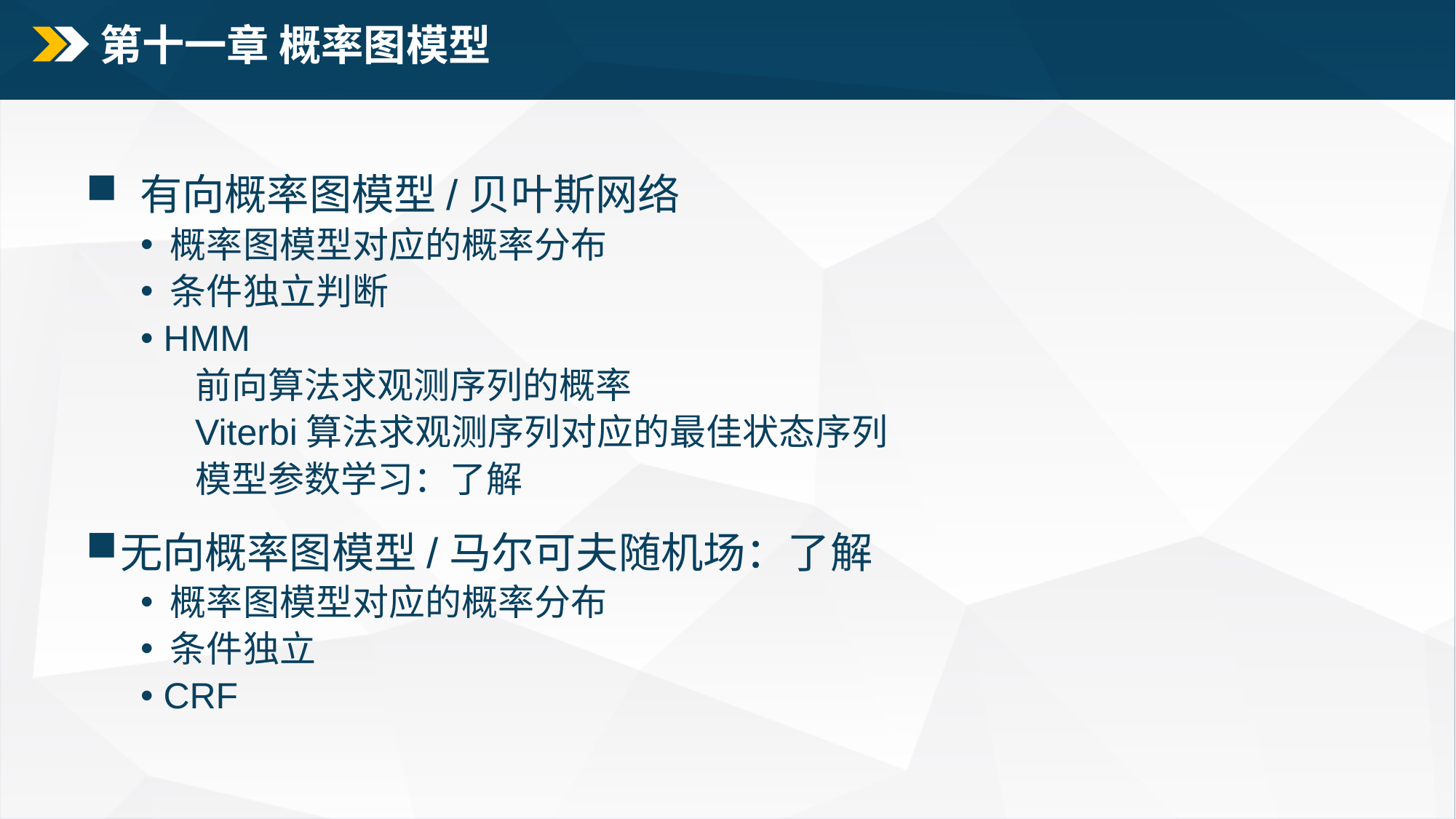

# 第十一章 概率图模型
 有向概率图模型/贝叶斯网络
 概率图模型对应的概率分布
 条件独立判断
 HMM
前向算法求观测序列的概率
Viterbi算法求观测序列对应的最佳状态序列
模型参数学习：了解
无向概率图模型/马尔可夫随机场：了解
 概率图模型对应的概率分布
 条件独立
 CRF